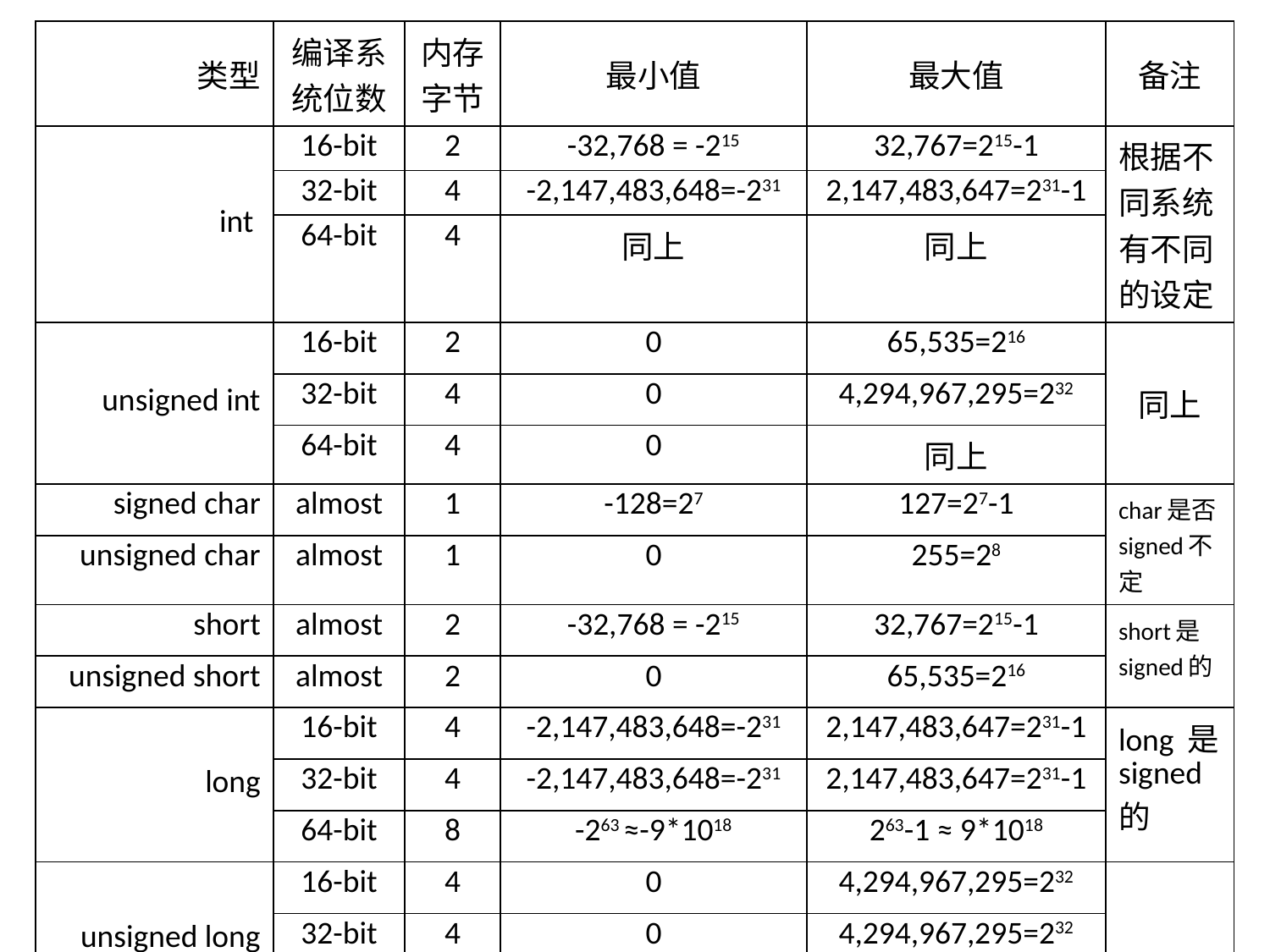

| 类型 | 编译系统位数 | 内存字节 | 最小值 | 最大值 | 备注 |
| --- | --- | --- | --- | --- | --- |
| int | 16-bit | 2 | -32,768 = -215 | 32,767=215-1 | 根据不同系统有不同的设定 |
|  | 32-bit | 4 | -2,147,483,648=-231 | 2,147,483,647=231-1 |  |
|  | 64-bit | 4 | 同上 | 同上 |  |
| unsigned int | 16-bit | 2 | 0 | 65,535=216 | 同上 |
|  | 32-bit | 4 | 0 | 4,294,967,295=232 |  |
|  | 64-bit | 4 | 0 | 同上 |  |
| signed char | almost | 1 | -128=27 | 127=27-1 | char是否signed不定 |
| unsigned char | almost | 1 | 0 | 255=28 |  |
| short | almost | 2 | -32,768 = -215 | 32,767=215-1 | short是signed的 |
| unsigned short | almost | 2 | 0 | 65,535=216 |  |
| long | 16-bit | 4 | -2,147,483,648=-231 | 2,147,483,647=231-1 | long 是signed的 |
|  | 32-bit | 4 | -2,147,483,648=-231 | 2,147,483,647=231-1 |  |
|  | 64-bit | 8 | -263 ≈-9\*1018 | 263-1 ≈ 9\*1018 |  |
| unsigned long | 16-bit | 4 | 0 | 4,294,967,295=232 |  |
|  | 32-bit | 4 | 0 | 4,294,967,295=232 |  |
|  | 64-bit | 8 | 0 | 264 ≈ 1.8\*1019 |  |